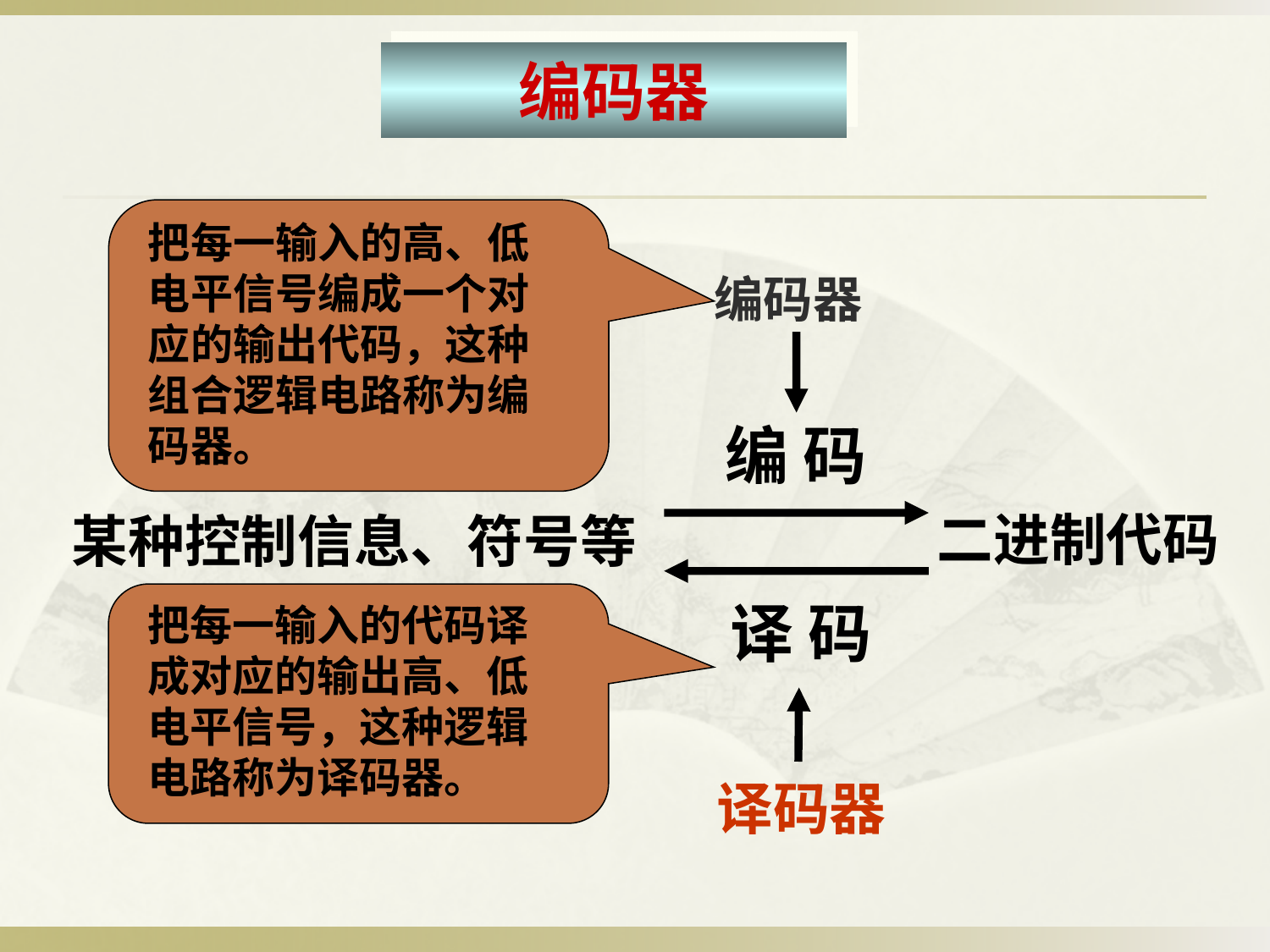

# 编码器

把每一输入的高、低电平信号编成一个对应的输出代码，这种组合逻辑电路称为编码器。
编码器

编 码
二进制代码
某种控制信息、符号等

把每一输入的代码译成对应的输出高、低电平信号，这种逻辑电路称为译码器。
译 码

译码器